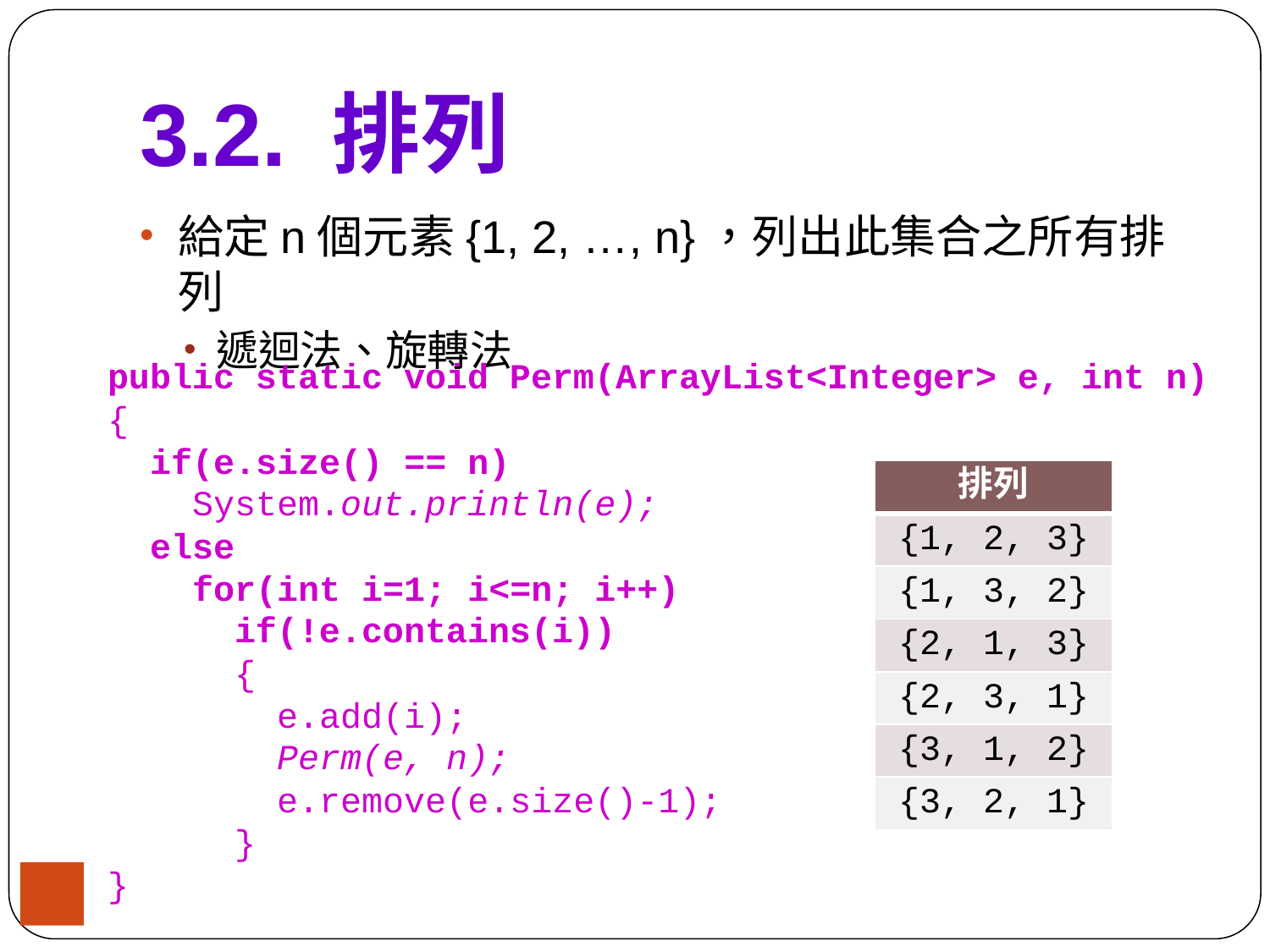

# 3.2. 排列
給定n個元素{1, 2, …, n}，列出此集合之所有排列
遞迴法、旋轉法
public static void Perm(ArrayList<Integer> e, int n)
{
  if(e.size() == n)
    System.out.println(e);
  else
    for(int i=1; i<=n; i++)
      if(!e.contains(i))
      {
        e.add(i);
        Perm(e, n);
        e.remove(e.size()-1);
      }
}
| 排列 |
| --- |
| {1, 2, 3} |
| {1, 3, 2} |
| {2, 1, 3} |
| {2, 3, 1} |
| {3, 1, 2} |
| {3, 2, 1} |